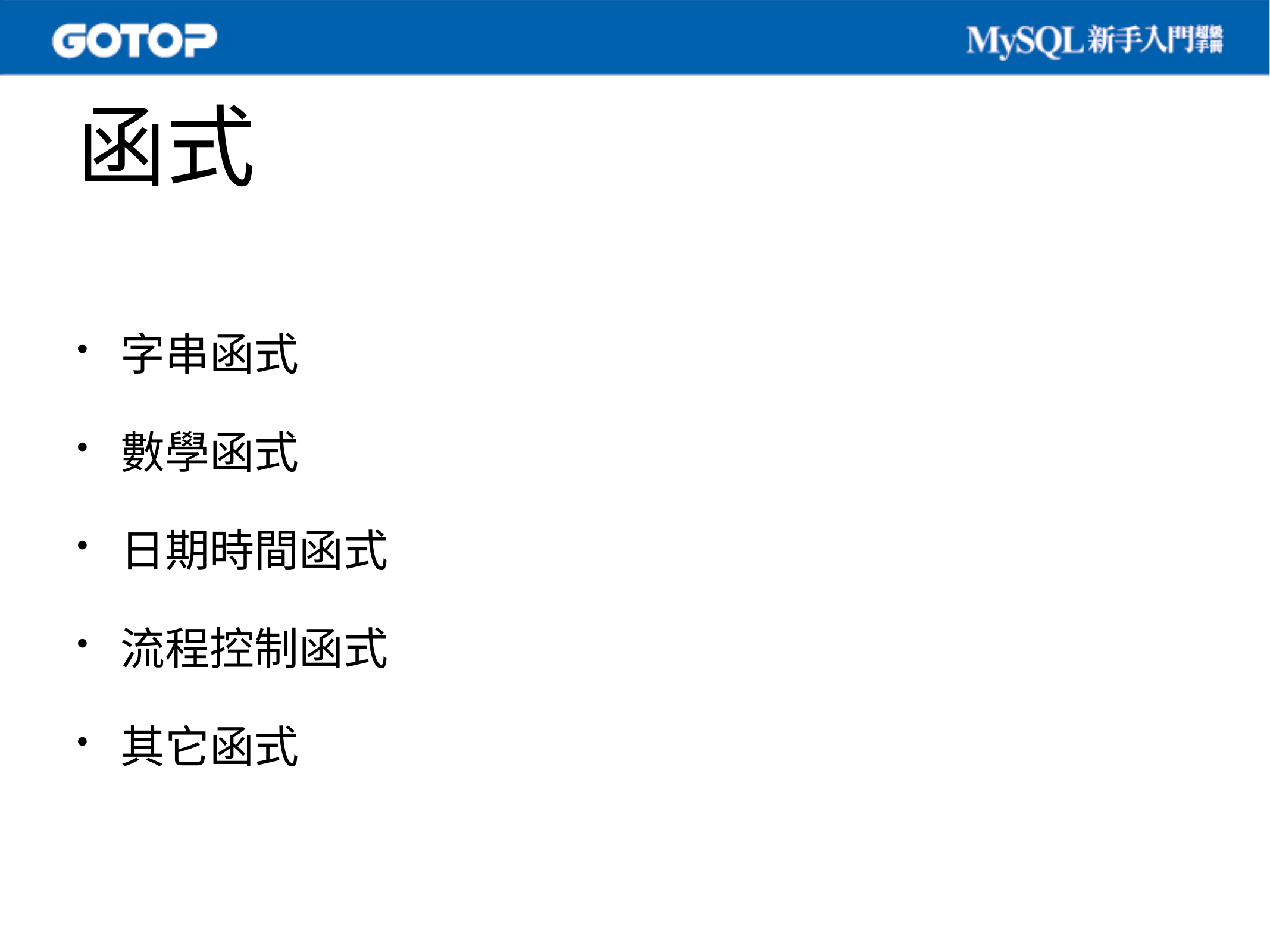

# 函式
字串函式
數學函式
日期時間函式
流程控制函式
其它函式